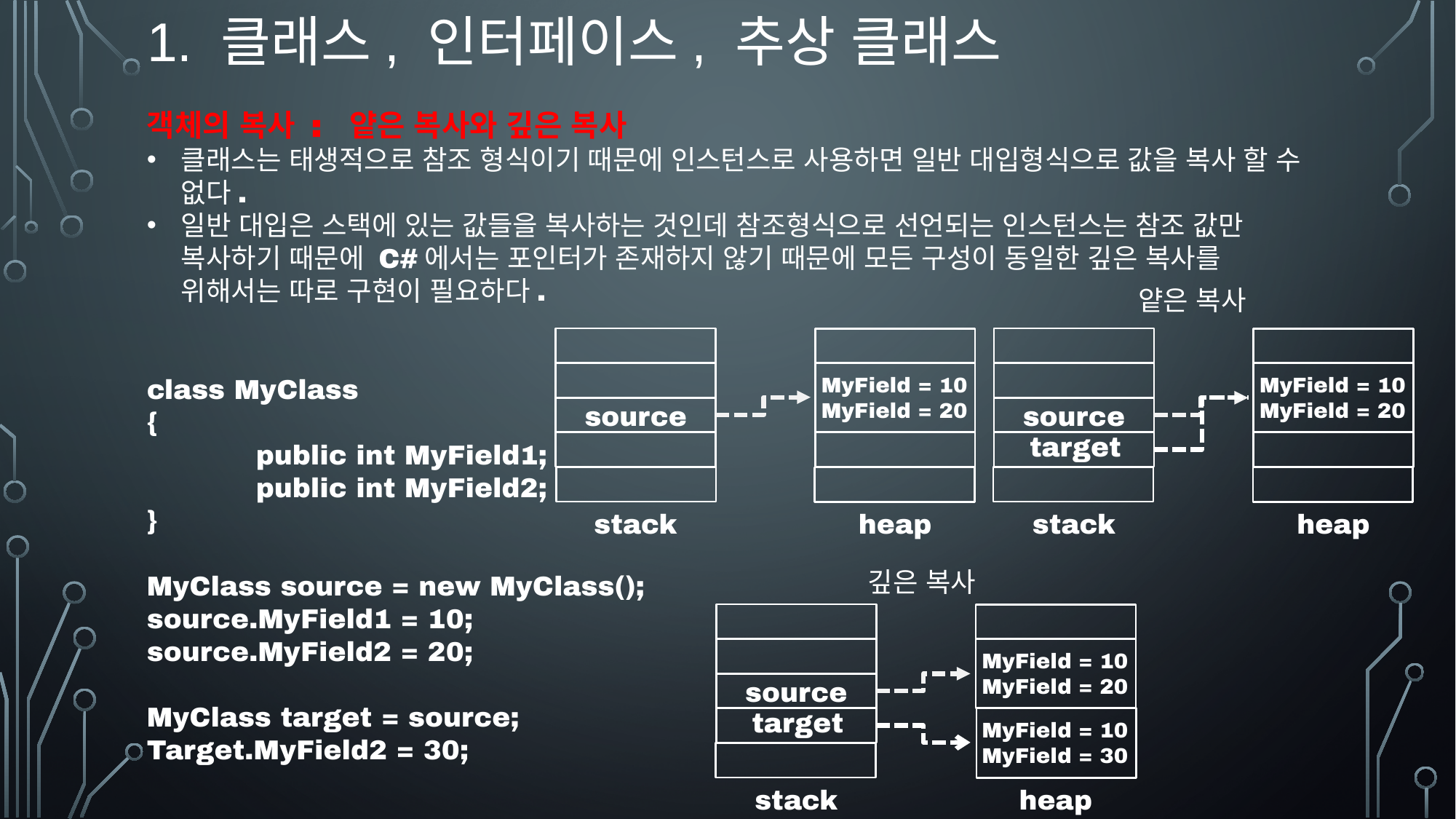

# 1. 클래스, 인터페이스, 추상 클래스
객체의 복사 :  얕은 복사와 깊은 복사
클래스는 태생적으로 참조 형식이기 때문에 인스턴스로 사용하면 일반 대입형식으로 값을 복사 할 수 없다.
일반 대입은 스택에 있는 값들을 복사하는 것인데 참조형식으로 선언되는 인스턴스는 참조 값만 복사하기 때문에 C#에서는 포인터가 존재하지 않기 때문에 모든 구성이 동일한 깊은 복사를 위해서는 따로 구현이 필요하다.

class MyClass
{
	public int MyField1;
	public int MyField2;
}

MyClass source = new MyClass();
source.MyField1 = 10;
source.MyField2 = 20;

MyClass target = source;
Target.MyField2 = 30;

얕은 복사

source

stack

MyField = 10
MyField = 20

heap

source

stack

MyField = 10
MyField = 20

heap
target
깊은 복사

source

stack

MyField = 10
MyField = 20

heap
target
MyField = 10
MyField = 30